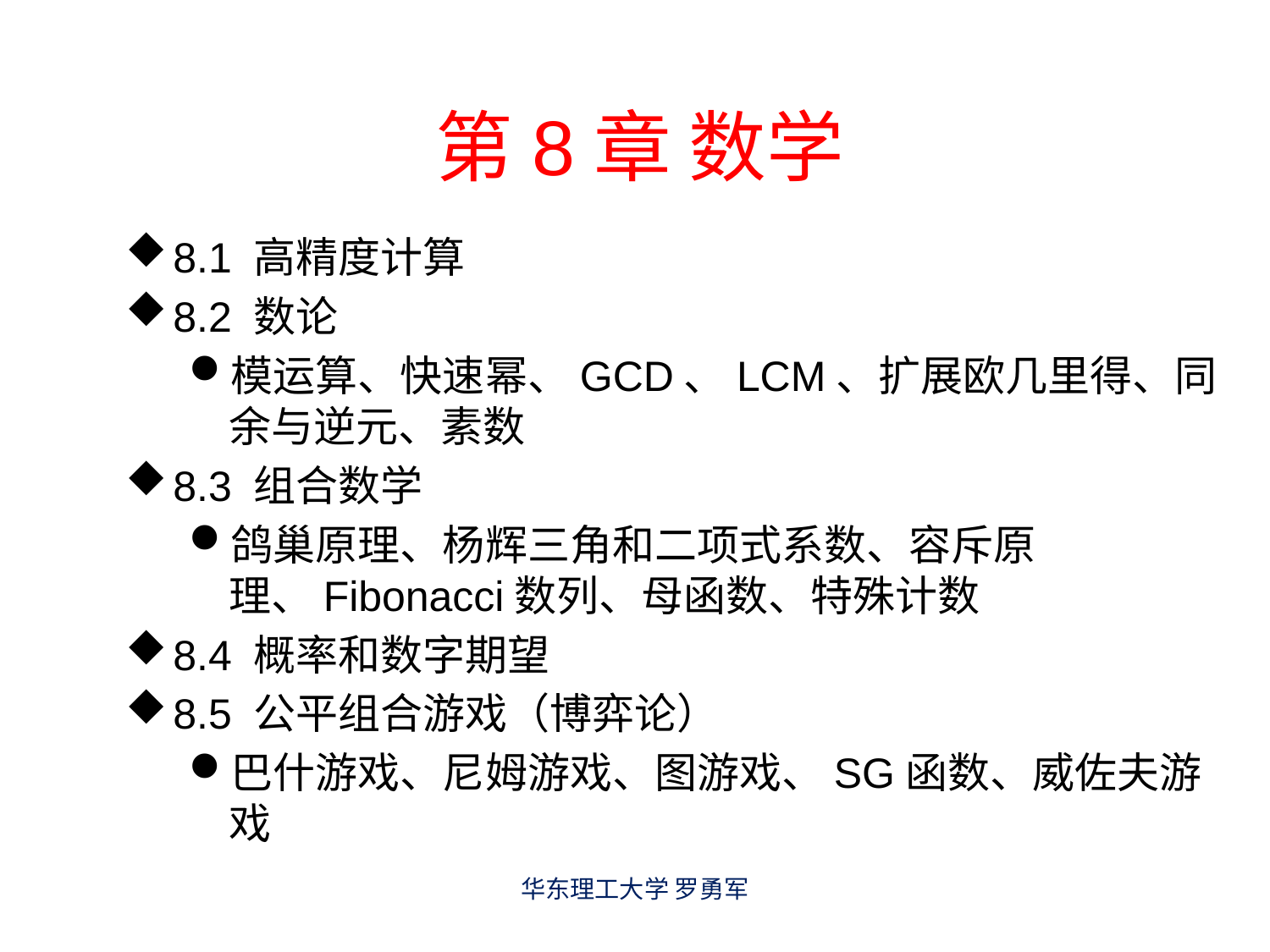

# 第8章 数学
8.1 高精度计算
8.2 数论
模运算、快速幂、GCD、LCM、扩展欧几里得、同余与逆元、素数
8.3 组合数学
鸽巢原理、杨辉三角和二项式系数、容斥原理、Fibonacci数列、母函数、特殊计数
8.4 概率和数字期望
8.5 公平组合游戏（博弈论）
巴什游戏、尼姆游戏、图游戏、SG函数、威佐夫游戏
华东理工大学 罗勇军